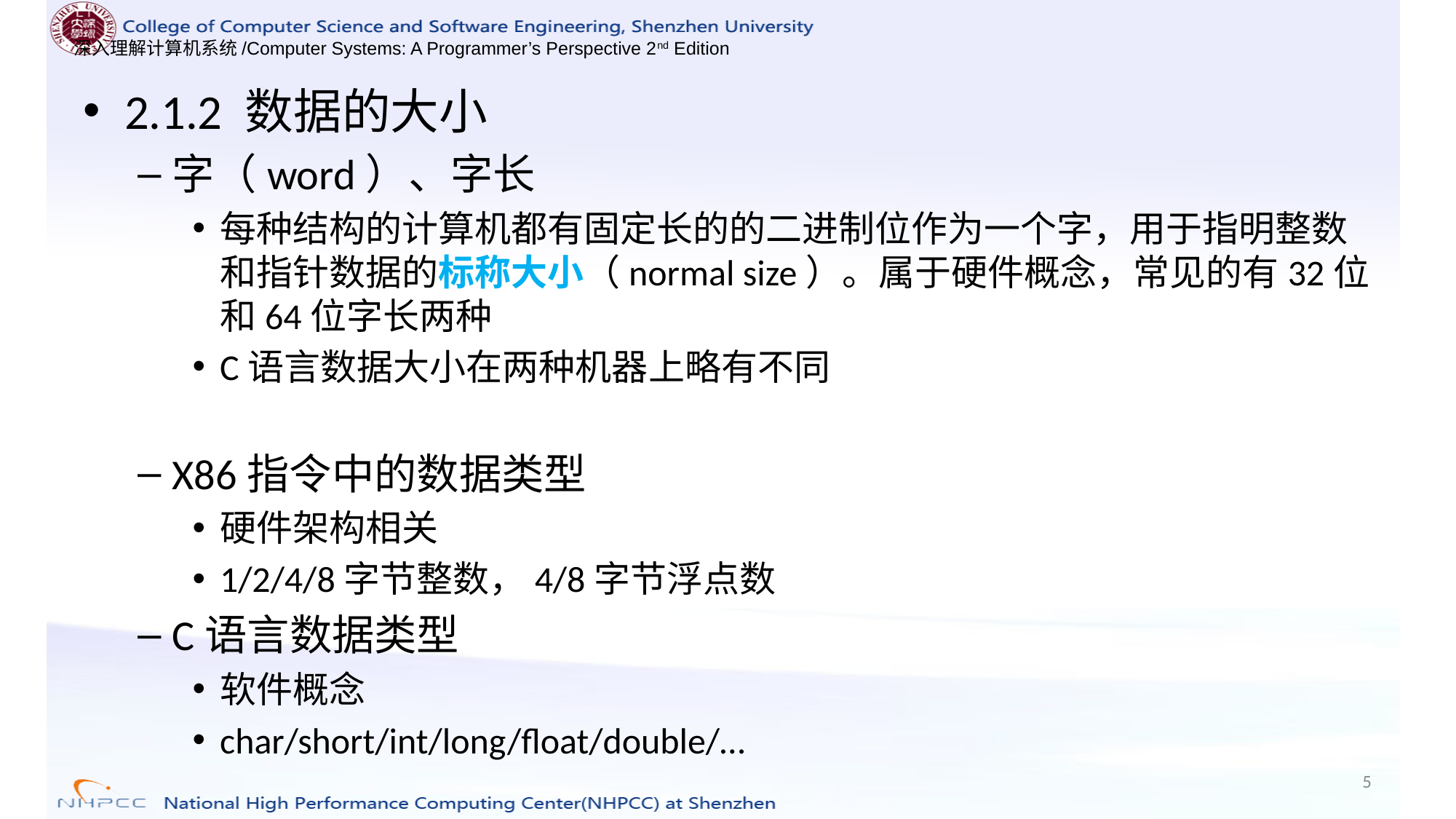

2.1.2 数据的大小
字（word）、字长
每种结构的计算机都有固定长的的二进制位作为一个字，用于指明整数和指针数据的标称大小（normal size）。属于硬件概念，常见的有32位和64位字长两种
C语言数据大小在两种机器上略有不同

X86指令中的数据类型
硬件架构相关
1/2/4/8字节整数，4/8字节浮点数
C语言数据类型
软件概念
char/short/int/long/float/double/…
5